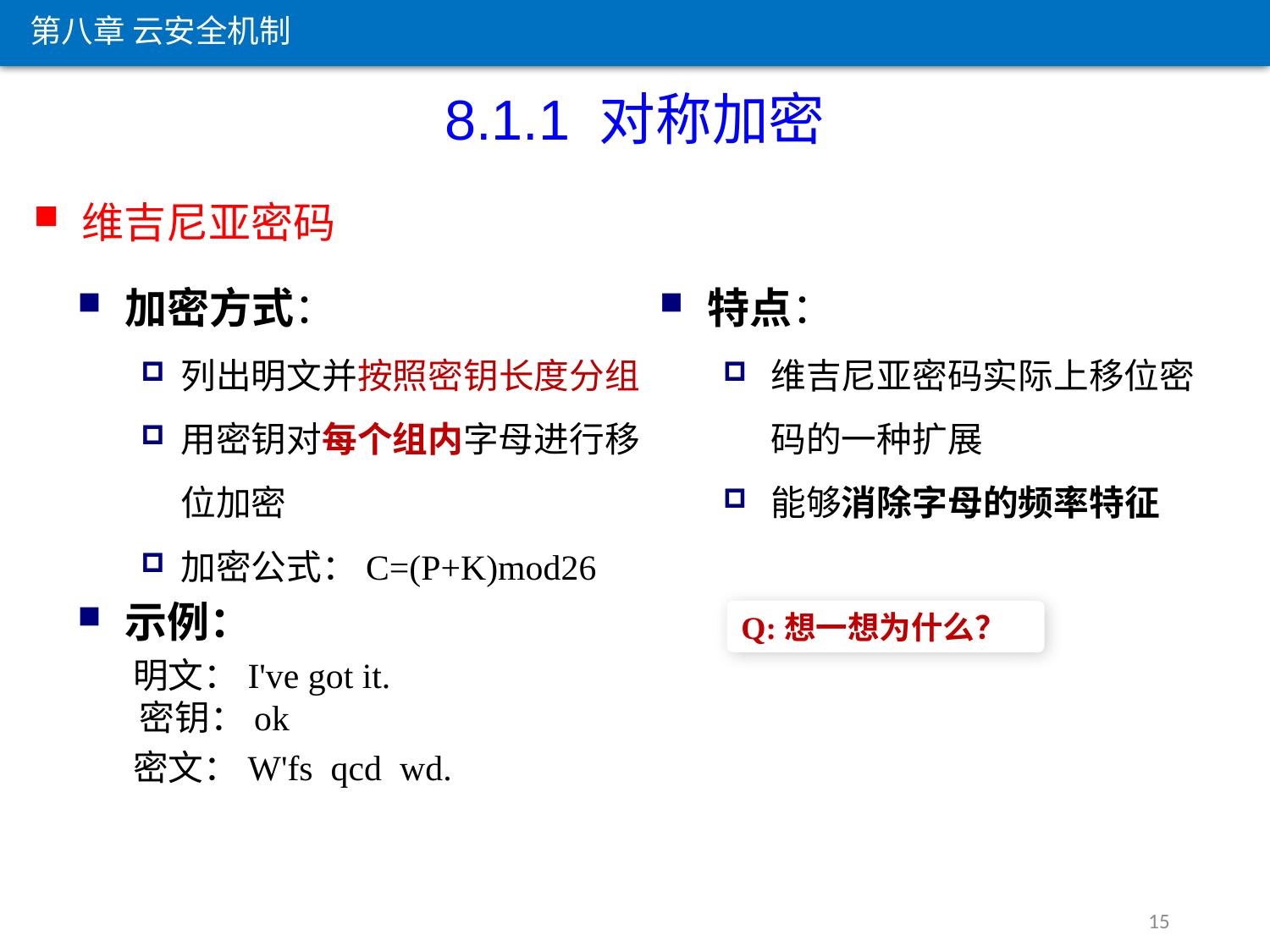

第八章 云安全机制
8.1.1 对称加密
维吉尼亚密码
加密方式：
列出明文并按照密钥长度分组
用密钥对每个组内字母进行移位加密
加密公式：C=(P+K)mod26
示例：
      明文：I've got it.
      密钥：ok
      密文：W'fs qcd wd.
特点：
维吉尼亚密码实际上移位密码的一种扩展
能够消除字母的频率特征

Q:想一想为什么？
15